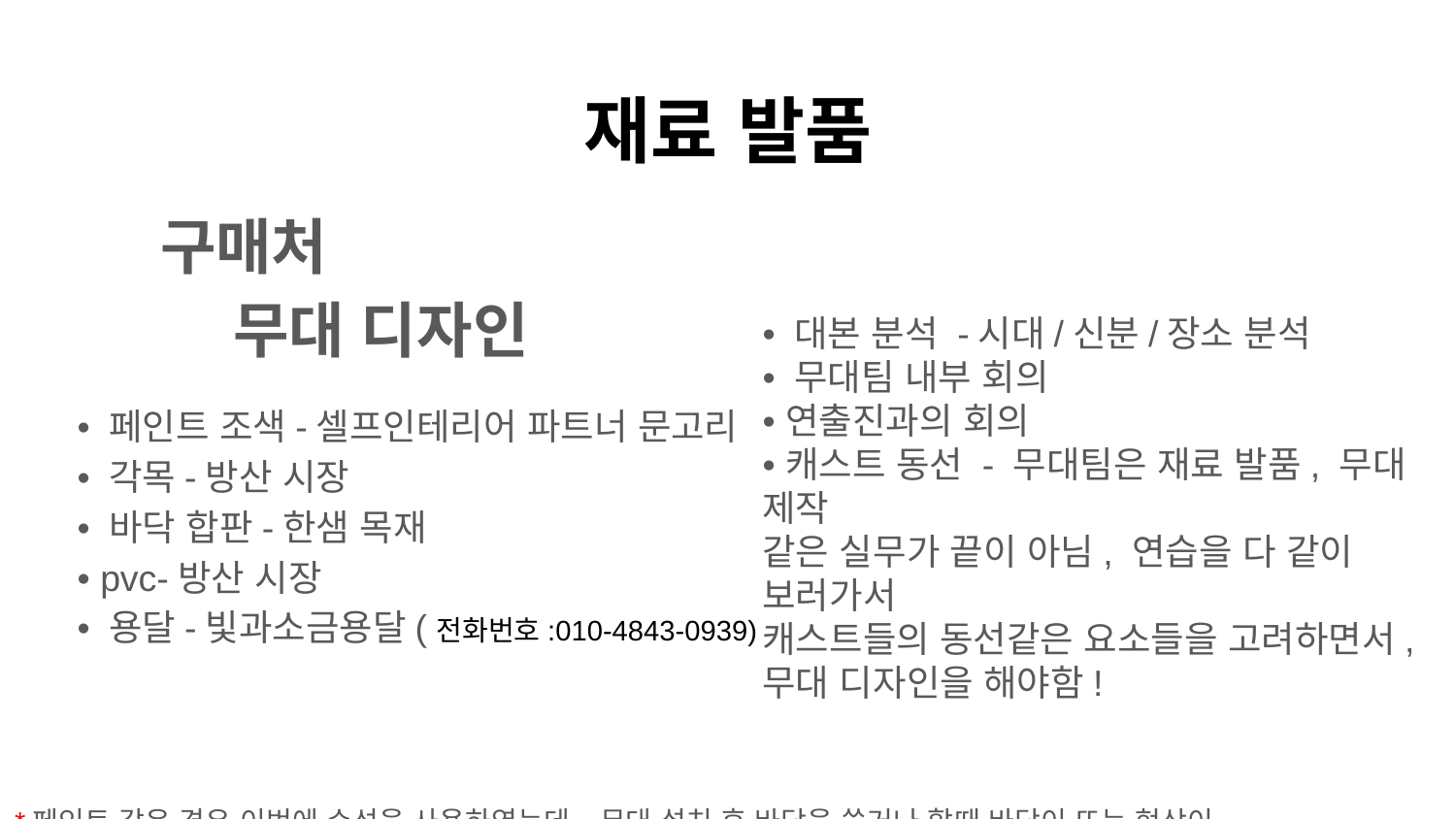

# 재료 발품
구매처								무대 디자인
• 페인트 조색-셀프인테리어 파트너 문고리
• 각목-방산 시장
• 바닥 합판-한샘 목재
• pvc-방산 시장
• 용달-빛과소금용달(전화번호:010-4843-0939)
*페인트 같은 경우 이번에 수성을 사용하였는데, 무대 설치 후 바닥을 쓸거나 할때 바닥이 뜨는 현상이 발생한다고 합니다. 수성을 사용하시려는 경우 ‘굳이 그럴 필요가?’ 같은 물음을 스스로 던져 보시길 바랍니다.

•
• 대본 분석 -시대/신분/장소 분석
• 무대팀 내부 회의
• 연출진과의 회의
• 캐스트 동선 - 무대팀은 재료 발품, 무대 제작
같은 실무가 끝이 아님, 연습을 다 같이 보러가서
캐스트들의 동선같은 요소들을 고려하면서,
무대 디자인을 해야함!